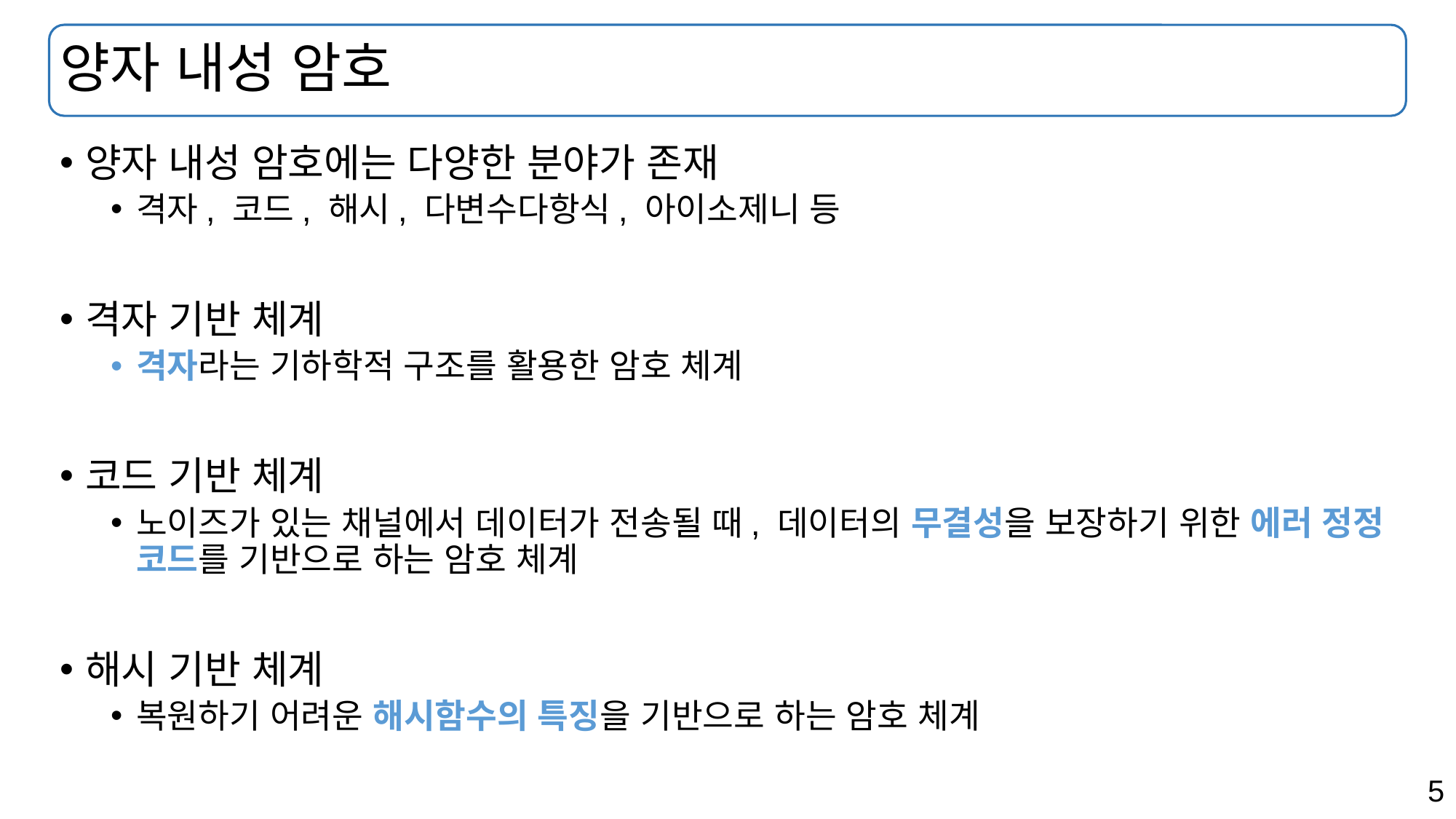

# 양자 내성 암호
양자 내성 암호에는 다양한 분야가 존재
격자, 코드, 해시, 다변수다항식, 아이소제니 등

격자 기반 체계
격자라는 기하학적 구조를 활용한 암호 체계

코드 기반 체계
노이즈가 있는 채널에서 데이터가 전송될 때, 데이터의 무결성을 보장하기 위한 에러 정정 코드를 기반으로 하는 암호 체계

해시 기반 체계
복원하기 어려운 해시함수의 특징을 기반으로 하는 암호 체계